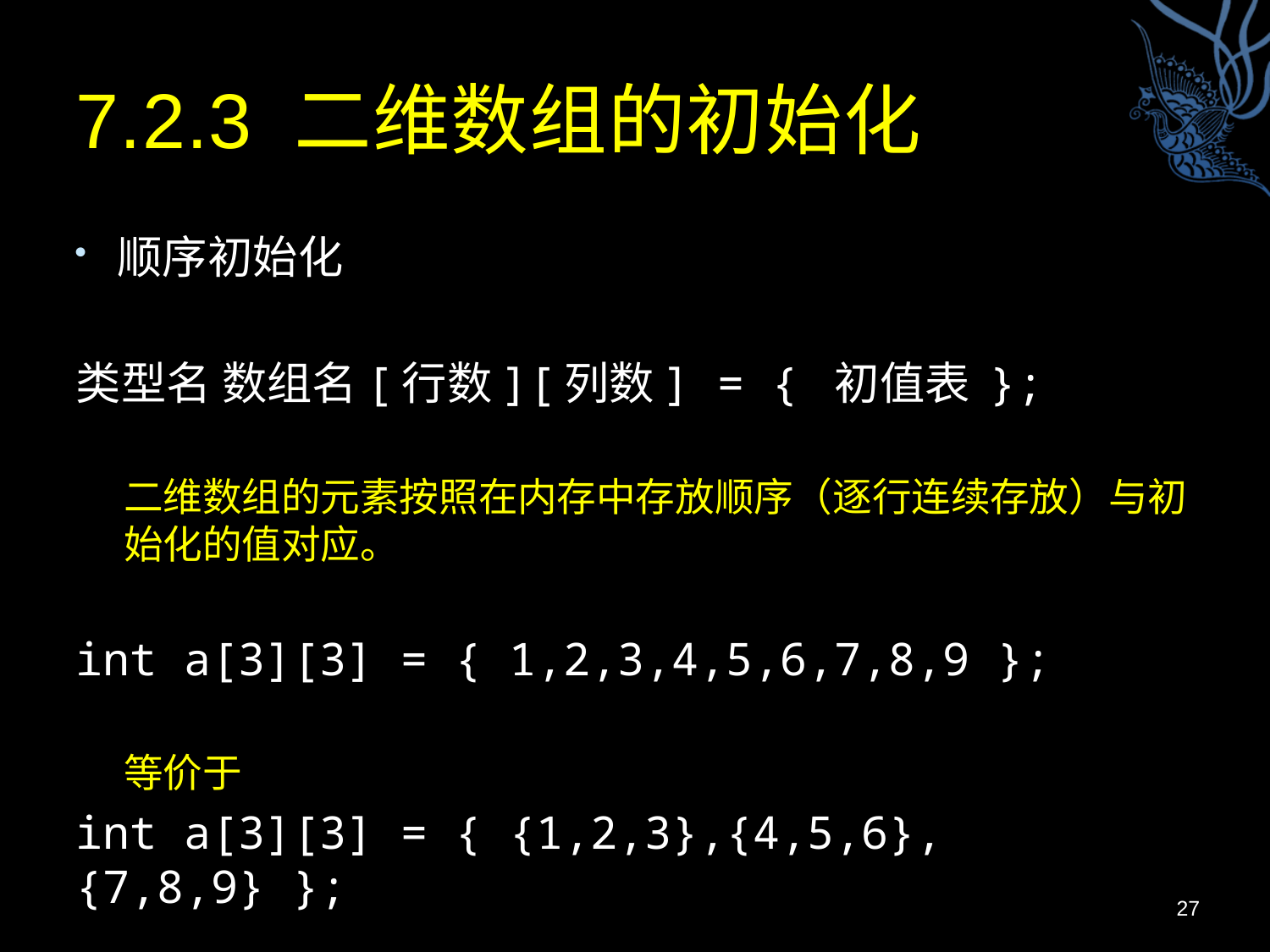

# 7.2.3 二维数组的初始化
顺序初始化

类型名 数组名[行数][列数] = { 初值表 };

二维数组的元素按照在内存中存放顺序（逐行连续存放）与初始化的值对应。

int a[3][3] = { 1,2,3,4,5,6,7,8,9 };

等价于
int a[3][3] = { {1,2,3},{4,5,6},{7,8,9} };

27